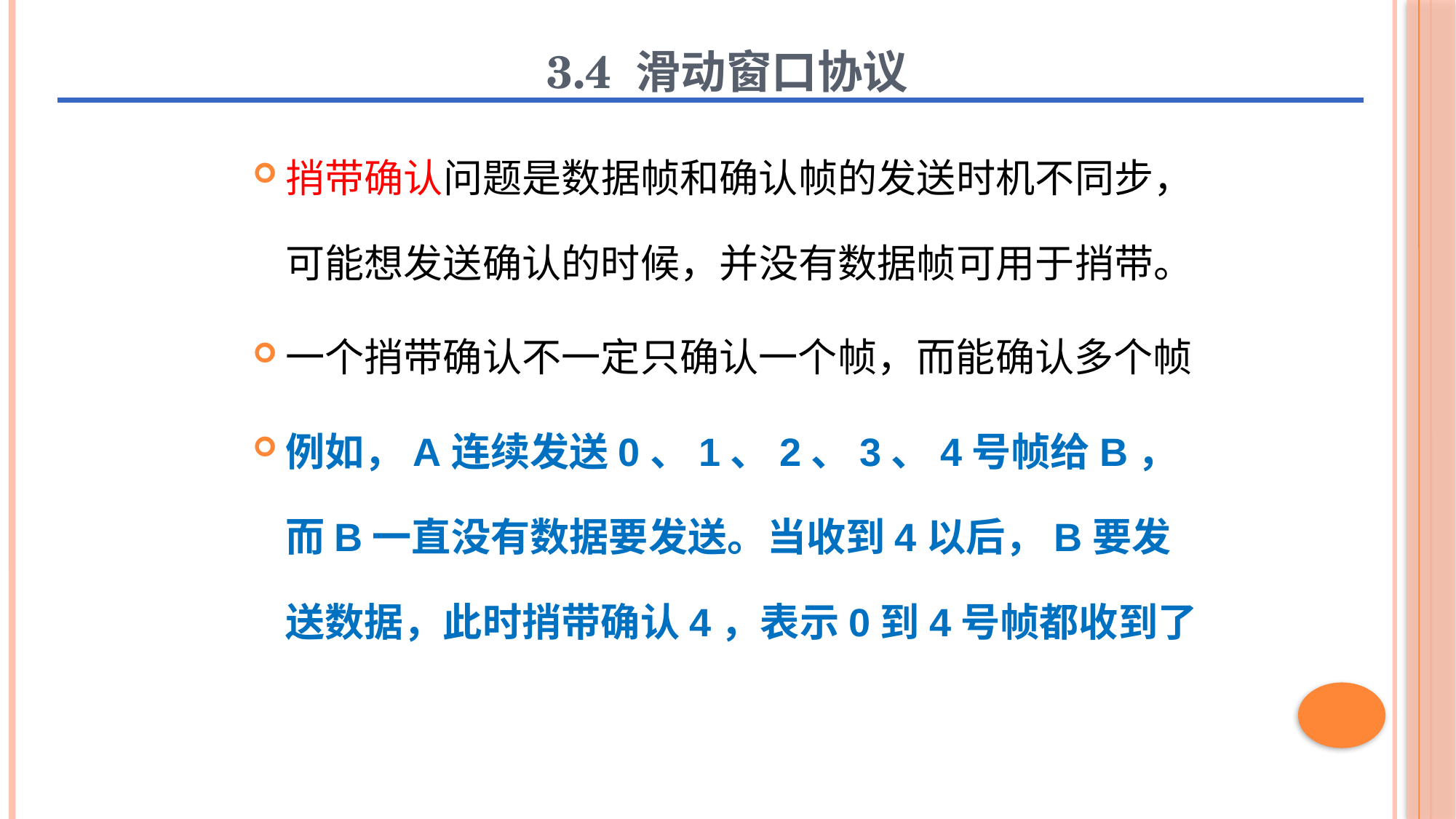

3.4 滑动窗口协议
捎带确认问题是数据帧和确认帧的发送时机不同步，可能想发送确认的时候，并没有数据帧可用于捎带。
一个捎带确认不一定只确认一个帧，而能确认多个帧
例如，A连续发送0、1、2、3、4号帧给B，而B一直没有数据要发送。当收到4以后，B要发送数据，此时捎带确认4，表示0到4号帧都收到了